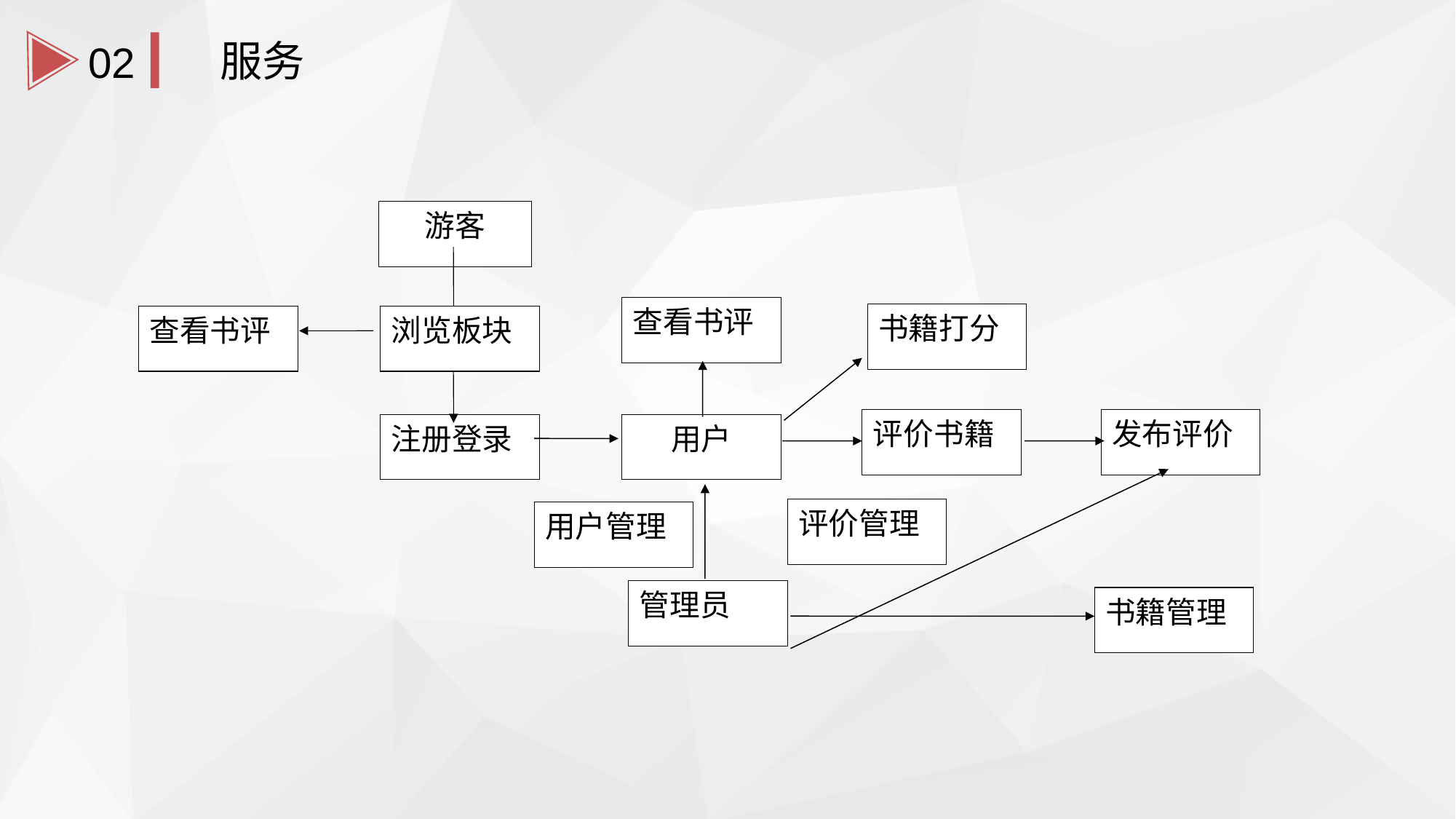

服务
02

游客

查看书评
书籍打分
查看书评
浏览板块

评价书籍
发布评价
注册登录
用户

评价管理
用户管理
管理员
书籍管理